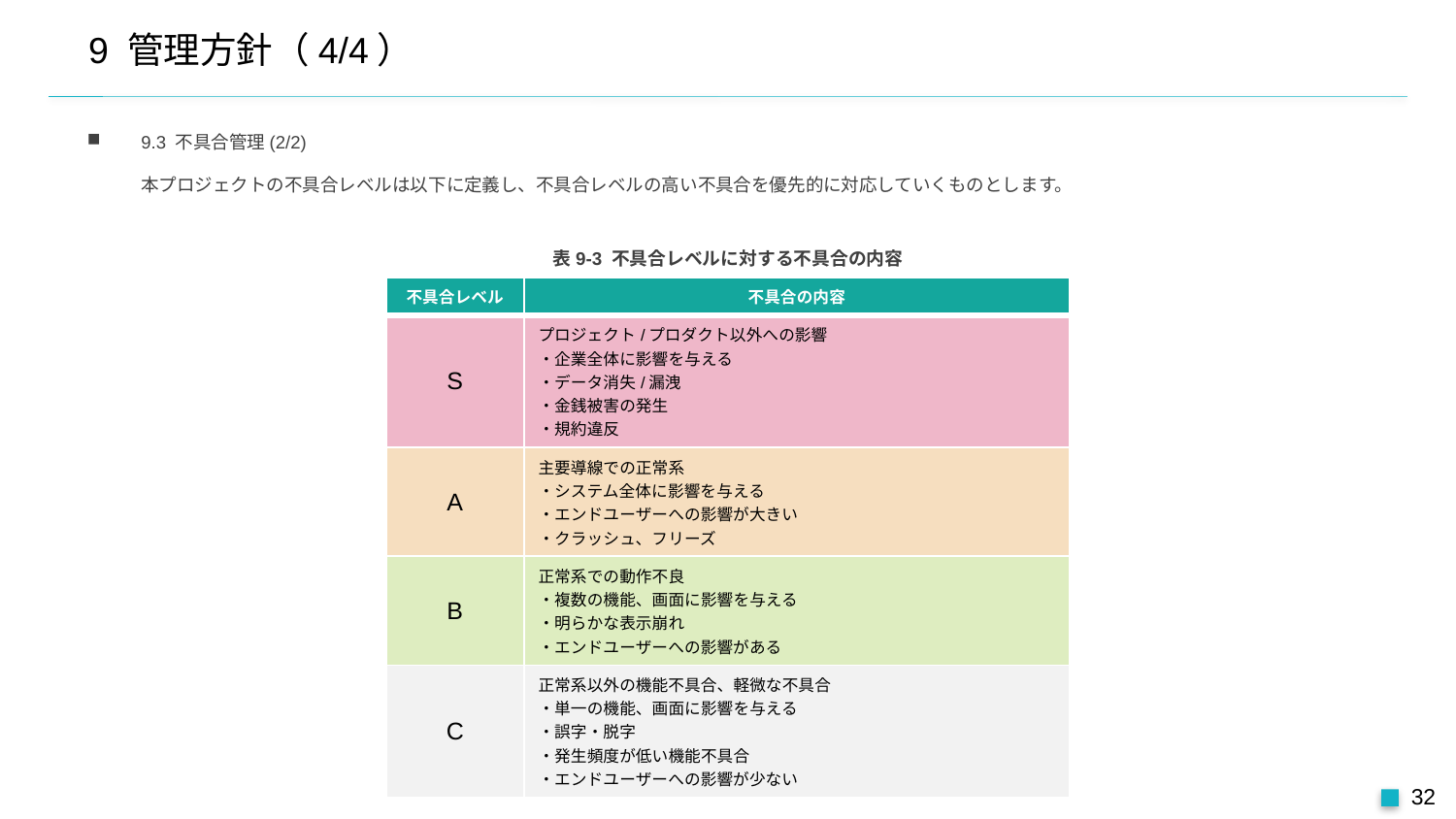

# 9 管理方針（4/4）
9.3 不具合管理(2/2)
本プロジェクトの不具合レベルは以下に定義し、不具合レベルの高い不具合を優先的に対応していくものとします。

表9-3 不具合レベルに対する不具合の内容
| 不具合レベル | 不具合の内容 |
| --- | --- |
| S | プロジェクト/プロダクト以外への影響 ・企業全体に影響を与える ・データ消失/漏洩 ・金銭被害の発生 ・規約違反 |
| A | 主要導線での正常系 ・システム全体に影響を与える ・エンドユーザーへの影響が大きい ・クラッシュ、フリーズ |
| B | 正常系での動作不良 ・複数の機能、画面に影響を与える ・明らかな表示崩れ ・エンドユーザーへの影響がある |
| C | 正常系以外の機能不具合、軽微な不具合 ・単一の機能、画面に影響を与える ・誤字・脱字 ・発生頻度が低い機能不具合 ・エンドユーザーへの影響が少ない |